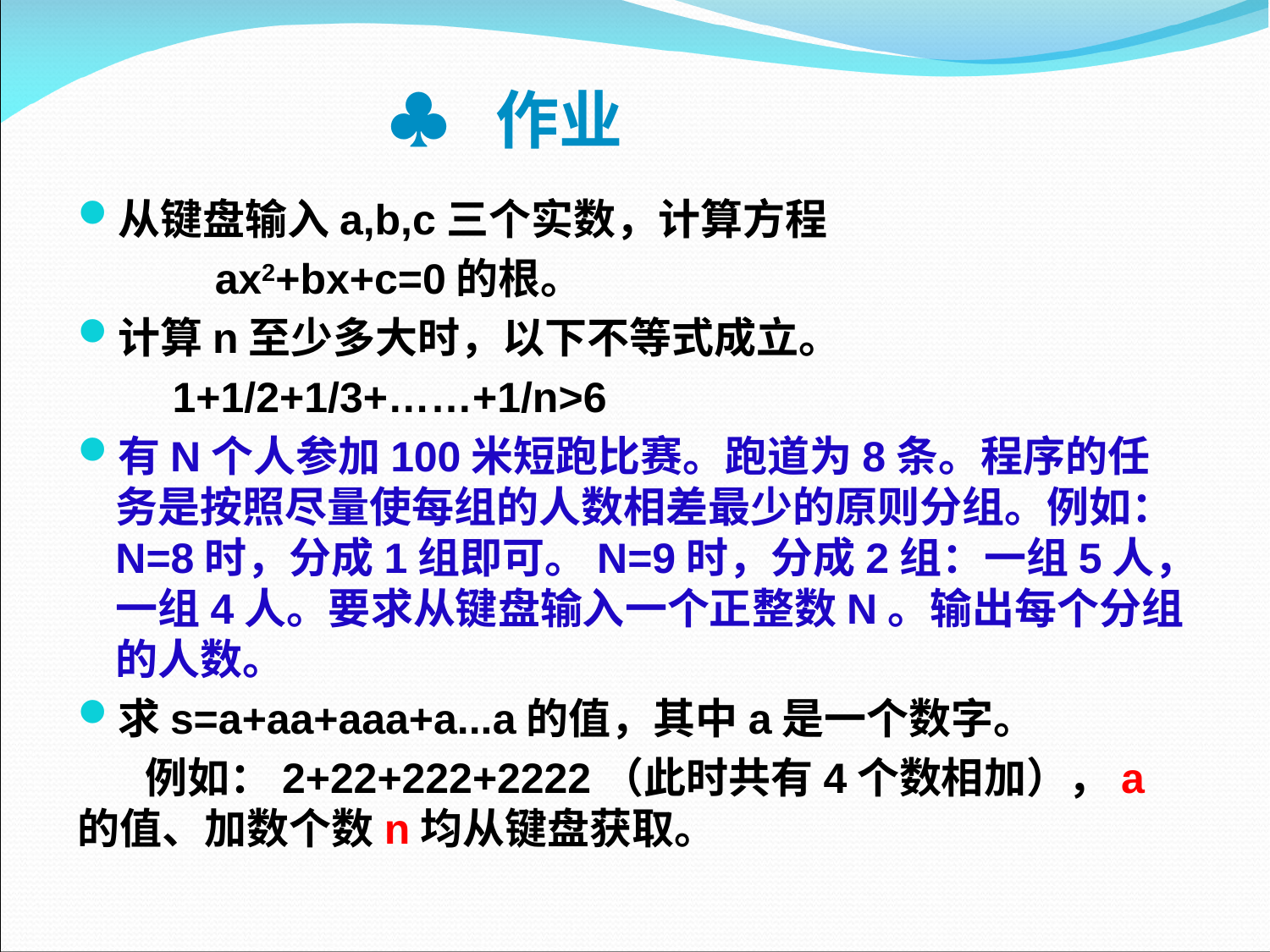

# ♣  作业
从键盘输入a,b,c三个实数，计算方程
　　　ax2+bx+c=0的根。
计算n至少多大时，以下不等式成立。
        1+1/2+1/3+……+1/n>6
有N个人参加100米短跑比赛。跑道为8条。程序的任务是按照尽量使每组的人数相差最少的原则分组。例如：N=8时，分成1组即可。N=9时，分成2组：一组5人，一组4人。要求从键盘输入一个正整数N。输出每个分组的人数。
求s=a+aa+aaa+a...a的值，其中a是一个数字。
      例如：2+22+222+2222（此时共有4个数相加），a的值、加数个数n均从键盘获取。